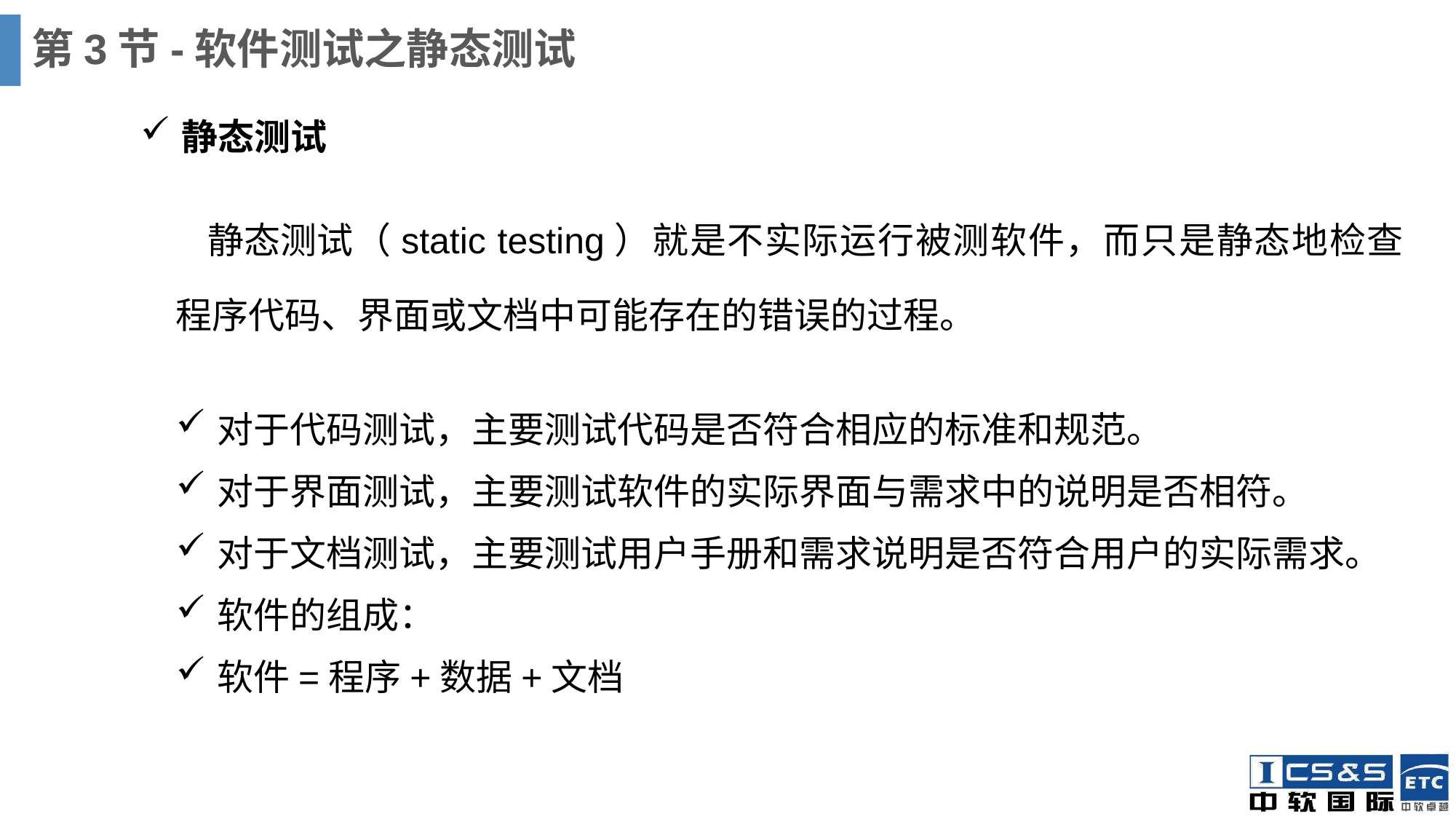

# 第3节-软件测试之静态测试
静态测试
静态测试（static testing）就是不实际运行被测软件，而只是静态地检查程序代码、界面或文档中可能存在的错误的过程。

对于代码测试，主要测试代码是否符合相应的标准和规范。
对于界面测试，主要测试软件的实际界面与需求中的说明是否相符。
对于文档测试，主要测试用户手册和需求说明是否符合用户的实际需求。
软件的组成：
软件=程序+数据+文档